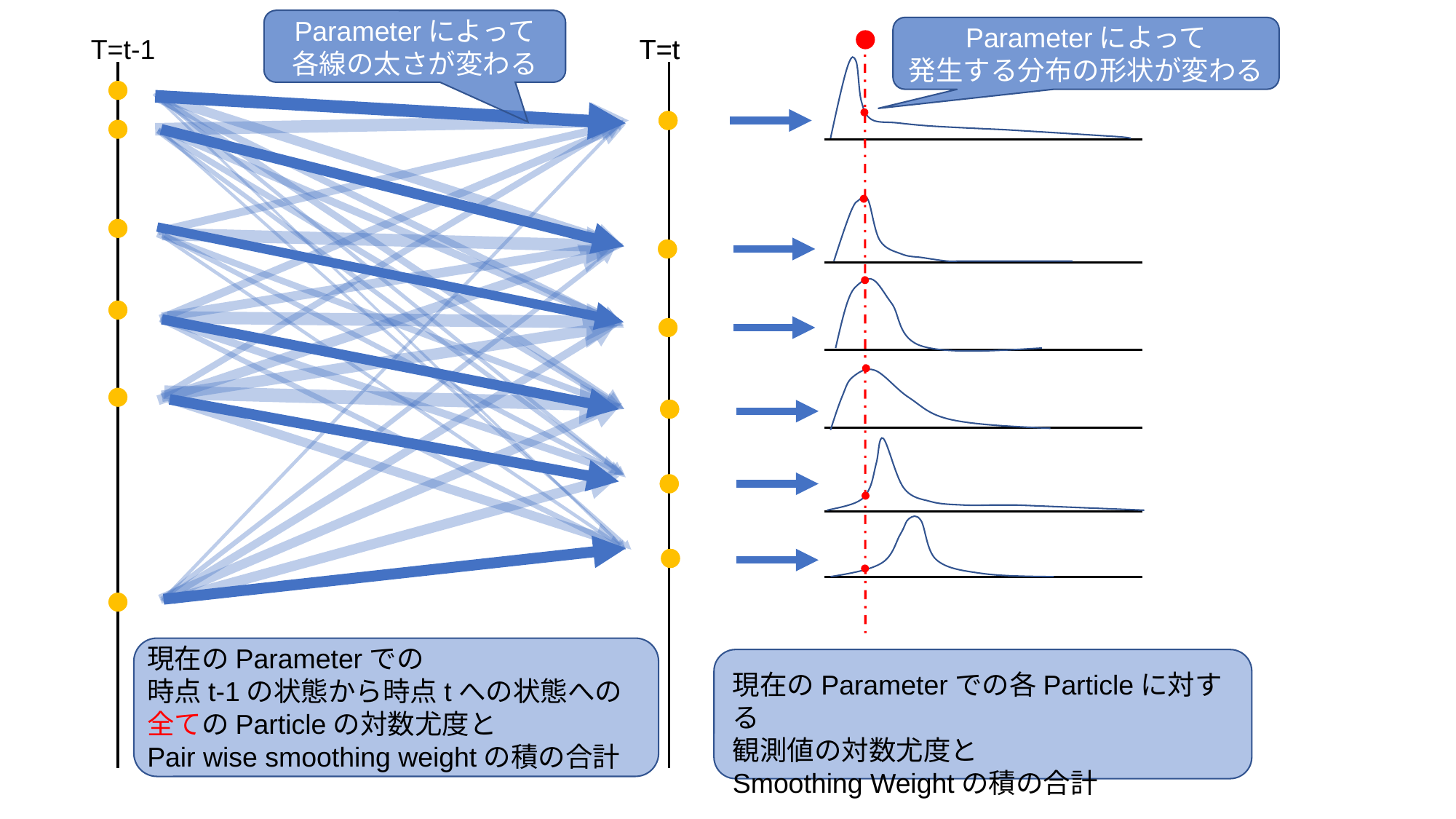

Parameterによって
各線の太さが変わる
Parameterによって
発生する分布の形状が変わる
T=t-1
T=t
T=t

現在のParameterでの
時点t-1の状態から時点tへの状態への
全てのParticleの対数尤度と
Pair wise smoothing weightの積の合計

現在のParameterでの各Particleに対する
観測値の対数尤度と
Smoothing Weightの積の合計